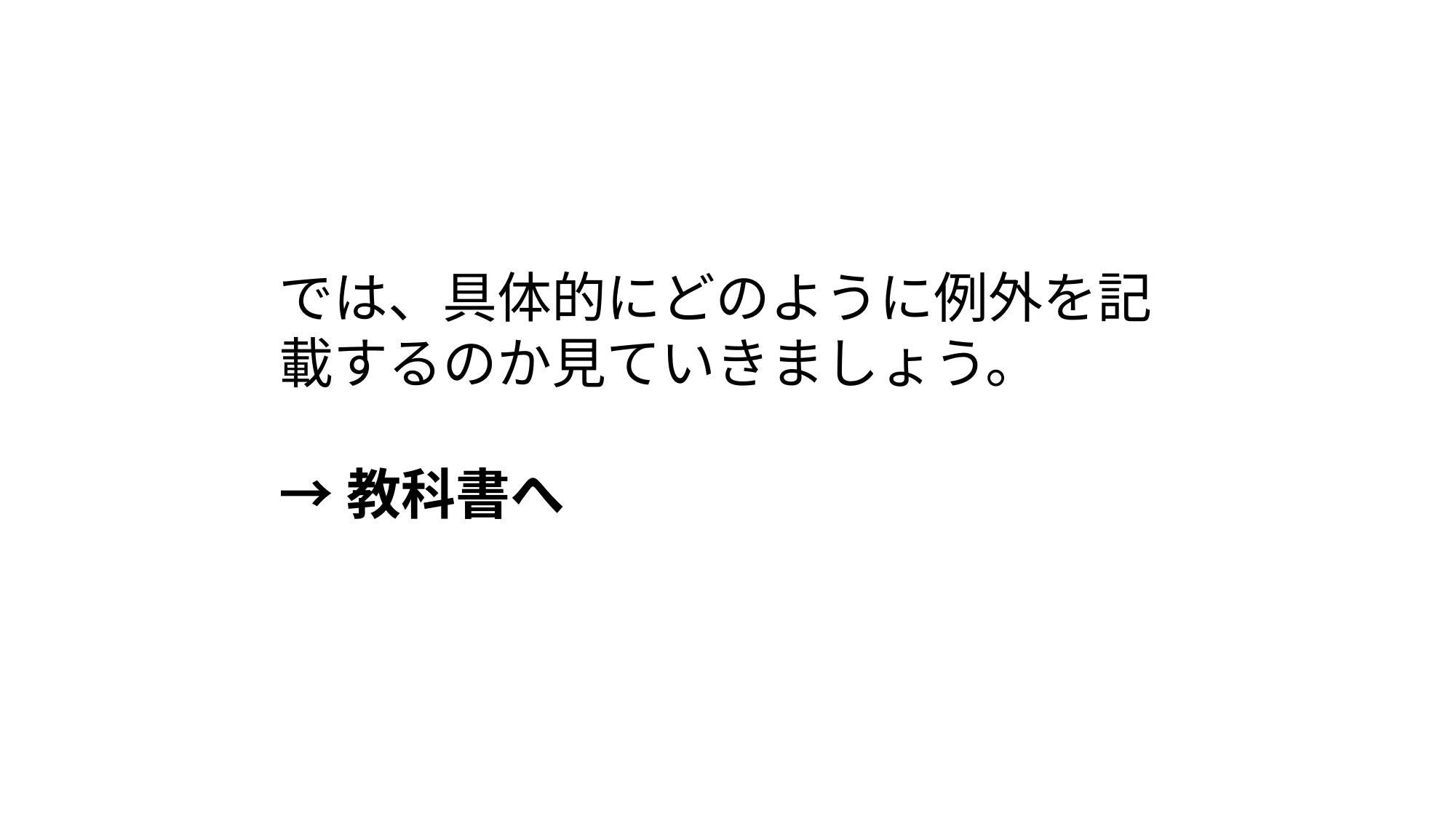

では、具体的にどのように例外を記載するのか見ていきましょう。

→教科書へ